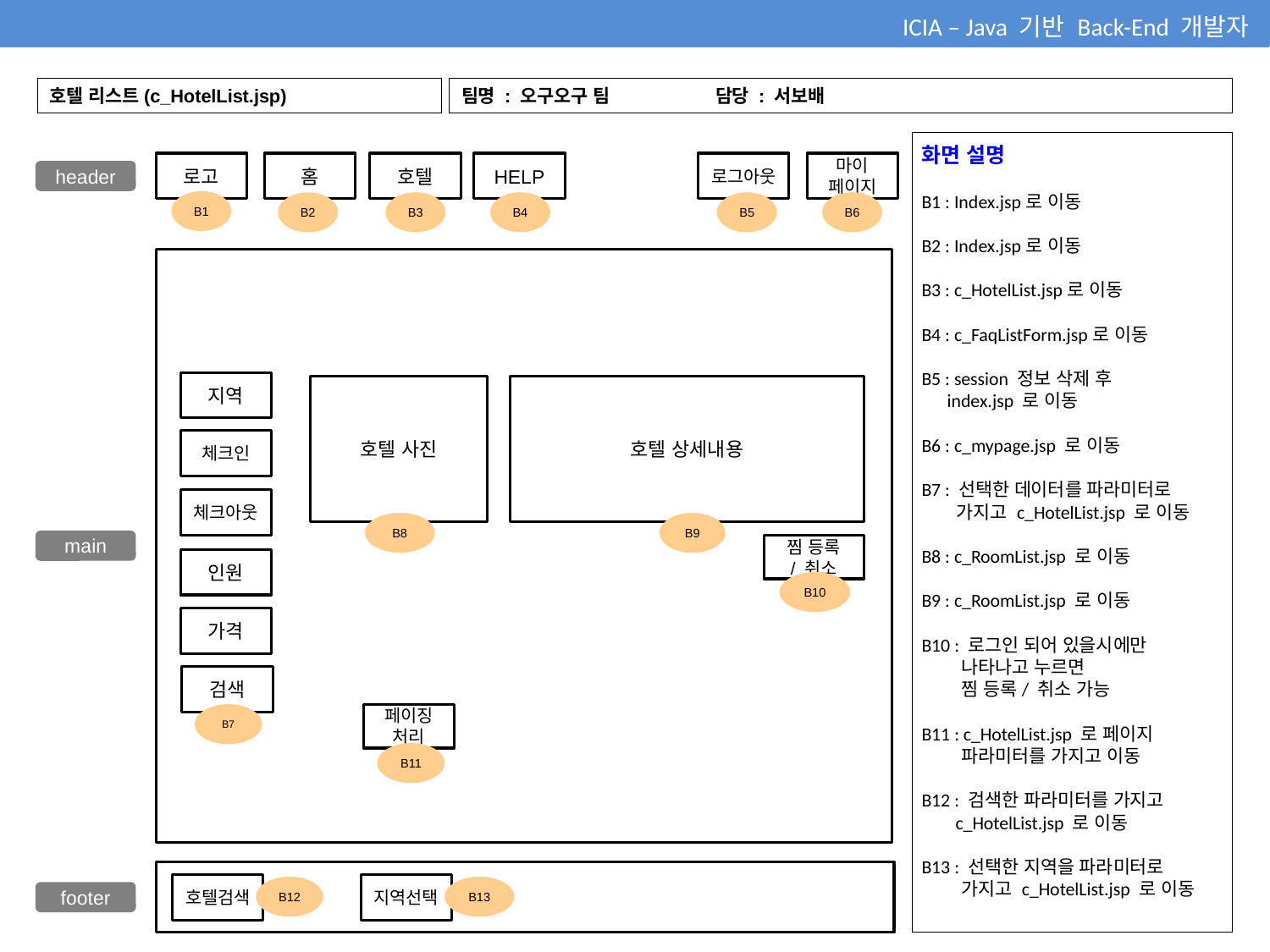

ICIA – Java 기반 Back-End 개발자
호텔 리스트(c_HotelList.jsp)
팀명 : 오구오구 팀	담당 : 서보배
화면 설명

B1 : Index.jsp로 이동

B2 : Index.jsp로 이동

B3 : c_HotelList.jsp로 이동

B4 : c_FaqListForm.jsp로 이동

B5 : session 정보 삭제 후
      index.jsp 로 이동

B6 : c_mypage.jsp 로 이동

B7 : 선택한 데이터를 파라미터로
      가지고 c_HotelList.jsp 로 이동

B8 : c_RoomList.jsp 로 이동

B9 : c_RoomList.jsp 로 이동

B10 : 로그인 되어 있을시에만
       나타나고 누르면
       찜 등록/ 취소 가능

B11 : c_HotelList.jsp 로 페이지
       파라미터를 가지고 이동

B12 : 검색한 파라미터를 가지고
        c_HotelList.jsp 로 이동

B13 : 선택한 지역을 파라미터로
       가지고 c_HotelList.jsp 로 이동

로고
홈
호텔
HELP
로그아웃
마이
페이지
header
B1
B3
B4
B5
B6
B2

지역
호텔 사진
호텔 상세내용
체크인
체크아웃
B8
B9
main
찜 등록
/ 취소
인원
B10
가격
검색
B7
페이징
처리
B11

호텔검색
지역선택
B12
B13
footer